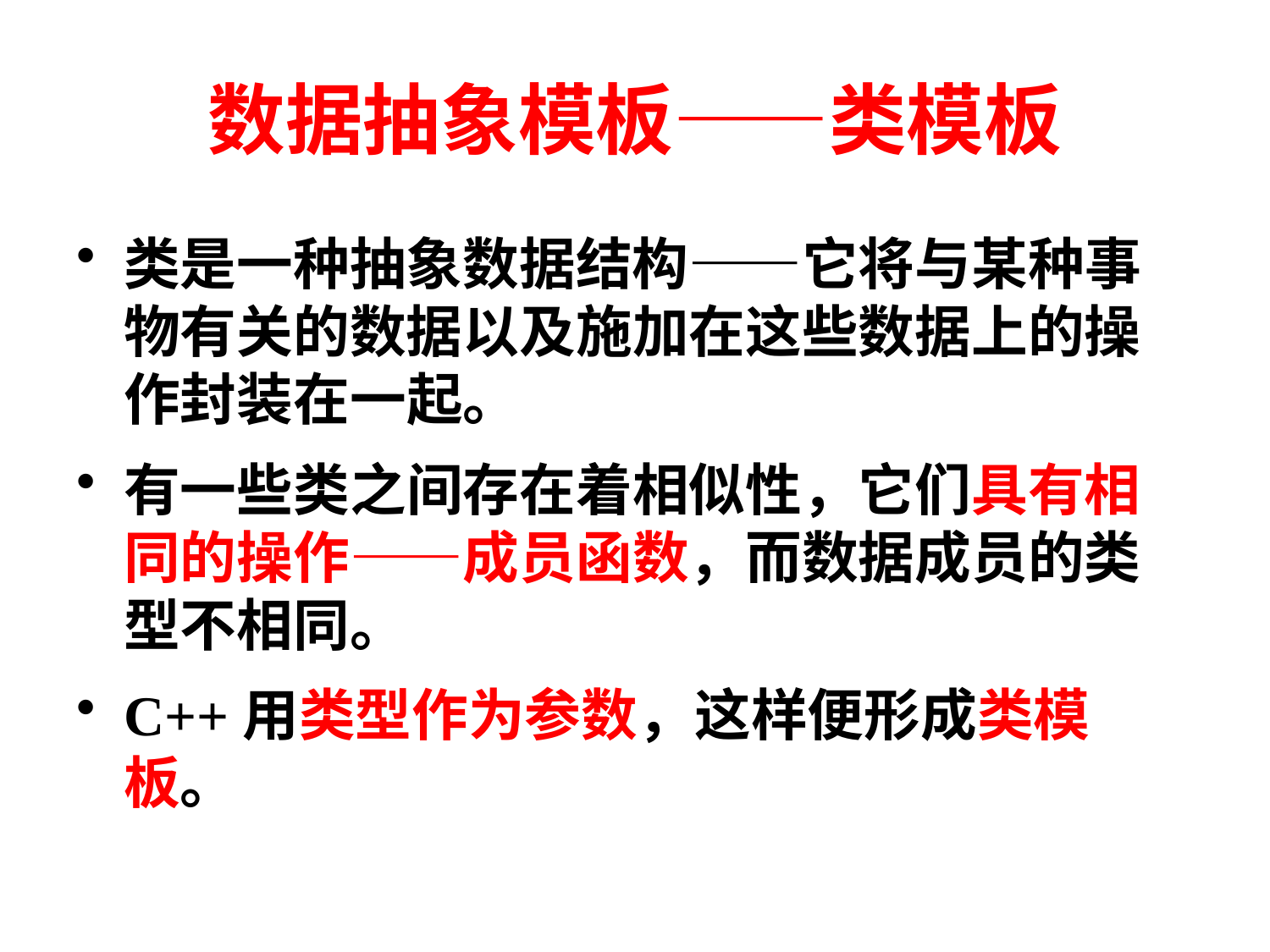

# 数据抽象模板——类模板
类是一种抽象数据结构——它将与某种事物有关的数据以及施加在这些数据上的操作封装在一起。
有一些类之间存在着相似性，它们具有相同的操作——成员函数，而数据成员的类型不相同。
C++用类型作为参数，这样便形成类模板。